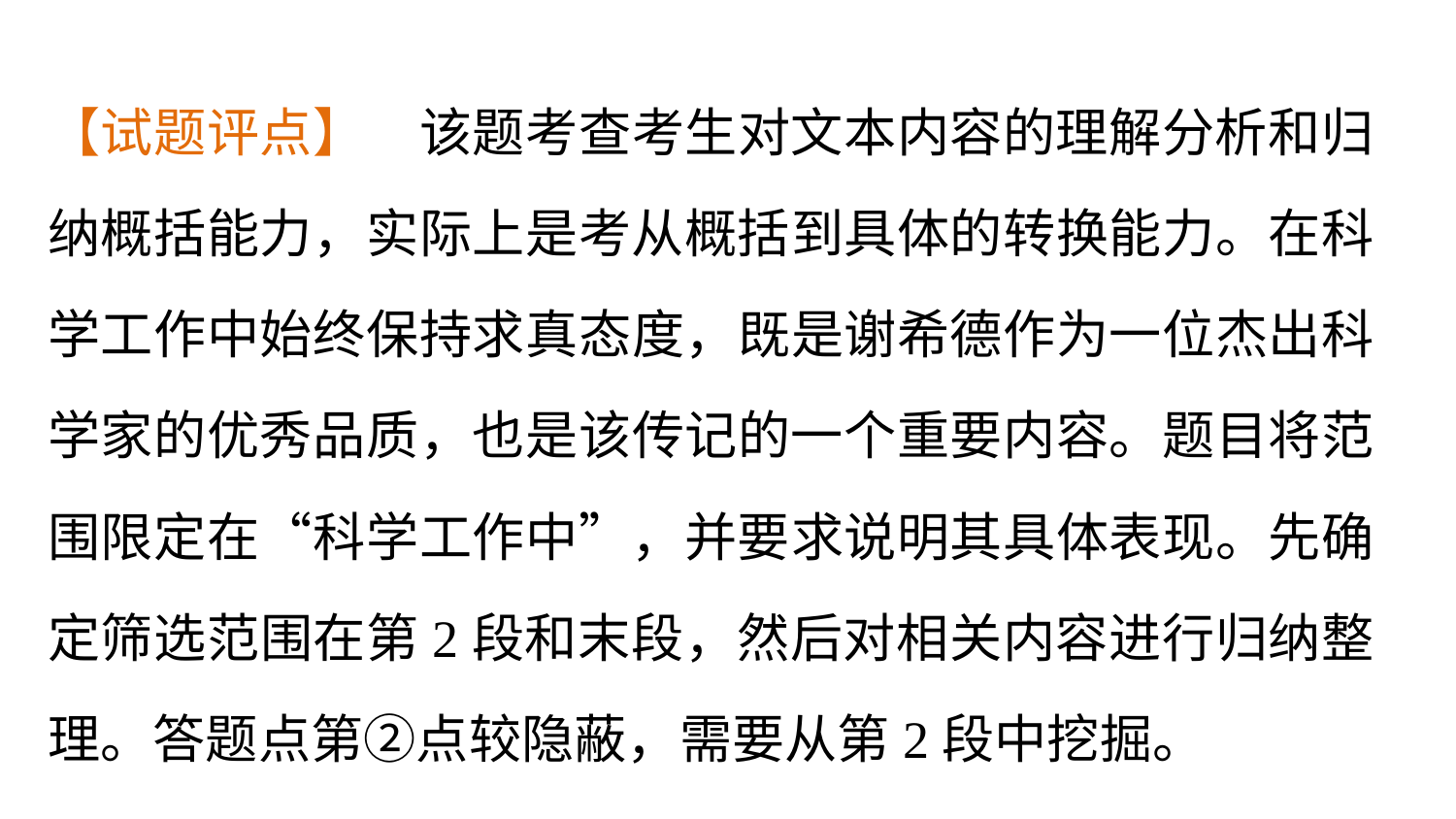

【试题评点】　该题考查考生对文本内容的理解分析和归纳概括能力，实际上是考从概括到具体的转换能力。在科学工作中始终保持求真态度，既是谢希德作为一位杰出科学家的优秀品质，也是该传记的一个重要内容。题目将范围限定在“科学工作中”，并要求说明其具体表现。先确定筛选范围在第2段和末段，然后对相关内容进行归纳整理。答题点第②点较隐蔽，需要从第2段中挖掘。